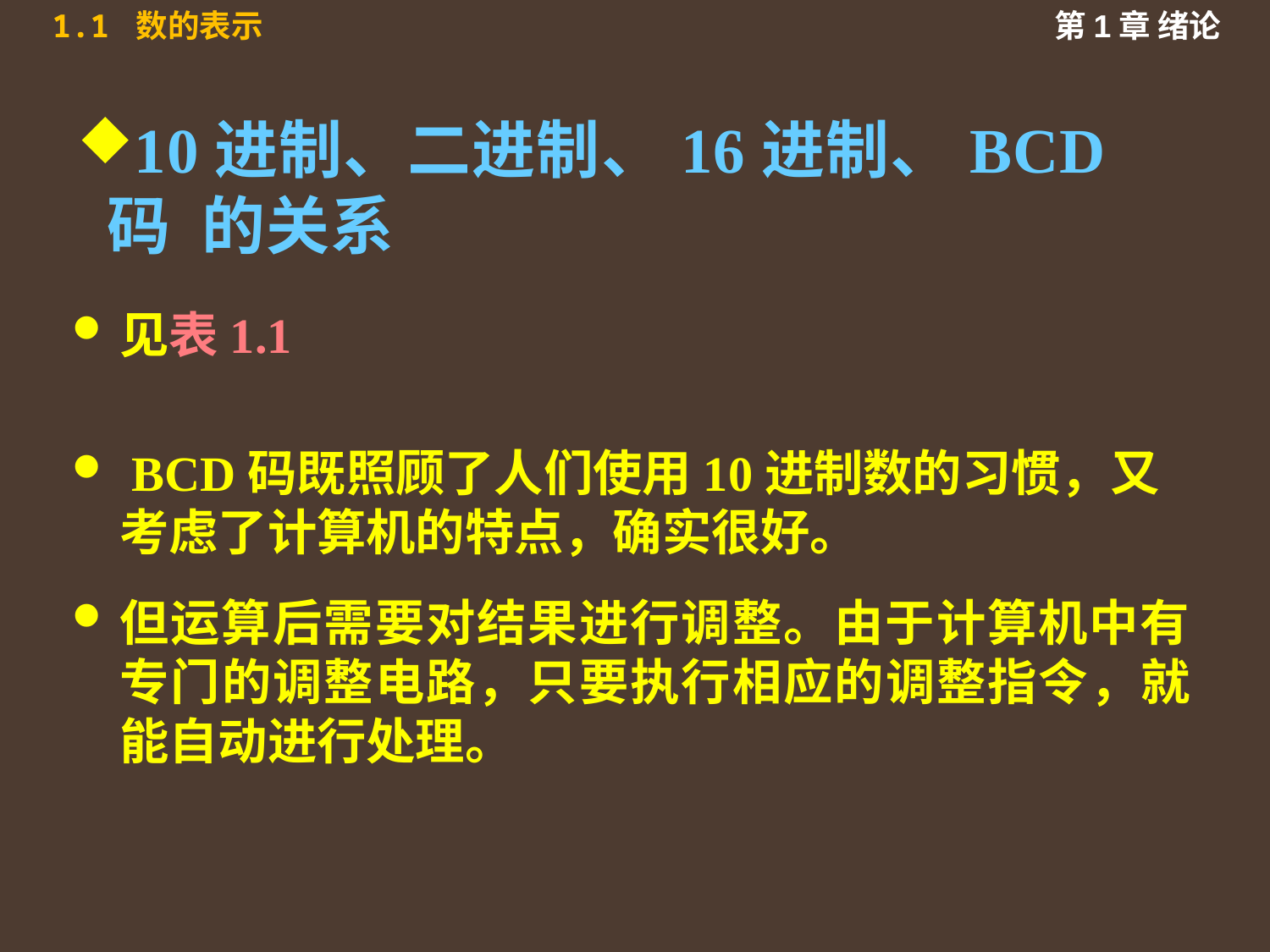

# 10进制、二进制、16进制、BCD码  的关系
见表1.1

 BCD码既照顾了人们使用10进制数的习惯，又考虑了计算机的特点，确实很好。
但运算后需要对结果进行调整。由于计算机中有专门的调整电路，只要执行相应的调整指令，就能自动进行处理。